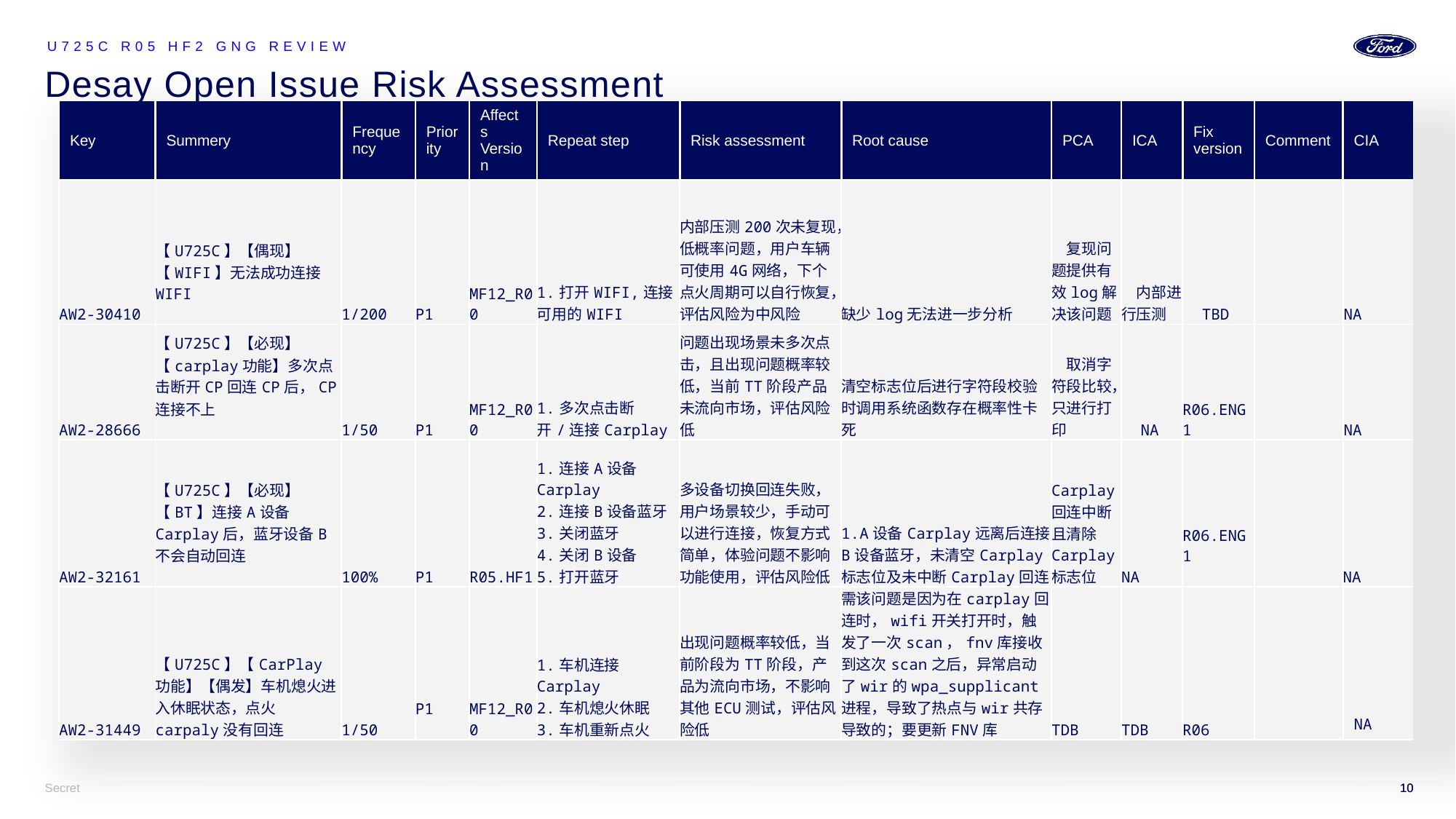

U725C R05 HF2 GNG Review
# Desay Open Issue Risk Assessment
| Key | Summery | Frequency | Priority | Affects Version | Repeat step | Risk assessment | Root cause | PCA | ICA | Fix version | Comment | CIA |
| --- | --- | --- | --- | --- | --- | --- | --- | --- | --- | --- | --- | --- |
| AW2-30410 | 【U725C】【偶现】【WIFI】无法成功连接WIFI | 1/200 | P1 | MF12\_R00 | 1.打开WIFI,连接可用的WIFI | 内部压测200次未复现，低概率问题，用户车辆可使用4G网络，下个点火周期可以自行恢复，评估风险为中风险 | 缺少log无法进一步分析 | 复现问题提供有效log解决该问题 | 内部进行压测 | TBD |  | NA |
| AW2-28666 | 【U725C】【必现】【carplay功能】多次点击断开CP回连CP后，CP连接不上 | 1/50 | P1 | MF12\_R00 | 1.多次点击断开/连接Carplay | 问题出现场景未多次点击，且出现问题概率较低，当前TT阶段产品未流向市场，评估风险低 | 清空标志位后进行字符段校验时调用系统函数存在概率性卡死 | 取消字符段比较，只进行打印 | NA | R06.ENG1 |  | NA |
| AW2-32161 | 【U725C】【必现】【BT】连接A设备Carplay后，蓝牙设备B不会自动回连 | 100% | P1 | R05.HF1 | 1.连接A设备Carplay 2.连接B设备蓝牙 3.关闭蓝牙 4.关闭B设备 5.打开蓝牙 | 多设备切换回连失败，用户场景较少，手动可以进行连接，恢复方式简单，体验问题不影响功能使用，评估风险低 | 1.A设备Carplay远离后连接B设备蓝牙，未清空Carplay标志位及未中断Carplay回连 | Carplay回连中断且清除Carplay标志位 | NA | R06.ENG1 |  | NA |
| AW2-31449 | 【U725C】【CarPlay功能】【偶发】车机熄火进入休眠状态，点火carpaly没有回连 | 1/50 | P1 | MF12\_R00 | 1.车机连接Carplay 2.车机熄火休眠 3.车机重新点火 | 出现问题概率较低，当前阶段为TT阶段，产品为流向市场，不影响其他ECU测试，评估风险低 | 需该问题是因为在carplay回连时，wifi开关打开时，触发了一次scan，fnv库接收到这次scan之后，异常启动了wir的wpa\_supplicant进程，导致了热点与wir共存导致的；要更新FNV库 | TDB | TDB | R06 |  | NA |
10
10